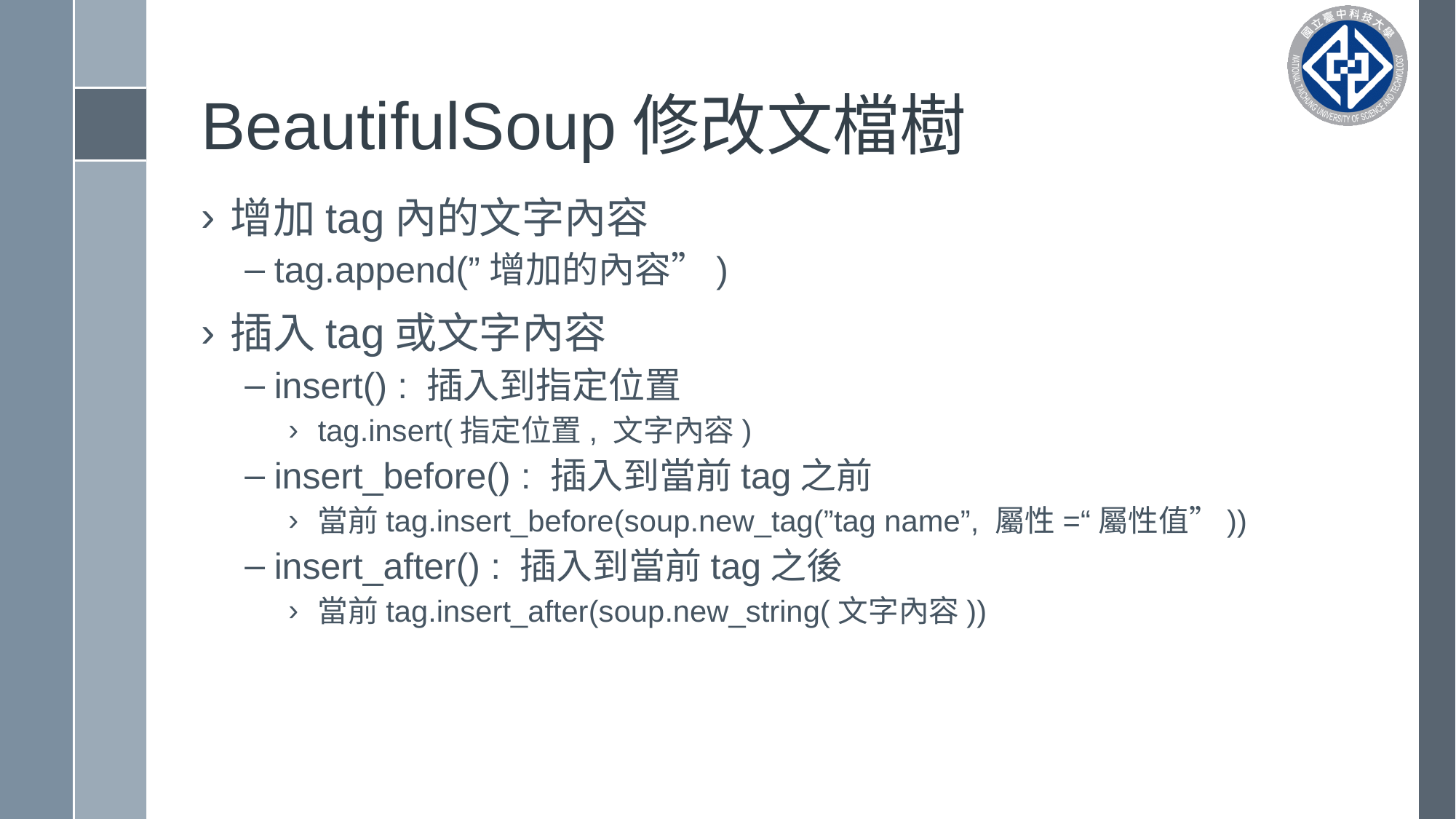

# BeautifulSoup修改文檔樹
增加tag內的文字內容
tag.append(”增加的內容”)
插入tag或文字內容
insert() : 插入到指定位置
tag.insert(指定位置, 文字內容)
insert_before() : 插入到當前tag之前
當前tag.insert_before(soup.new_tag(”tag name”, 屬性=“屬性值”))
insert_after() : 插入到當前tag之後
當前tag.insert_after(soup.new_string(文字內容))